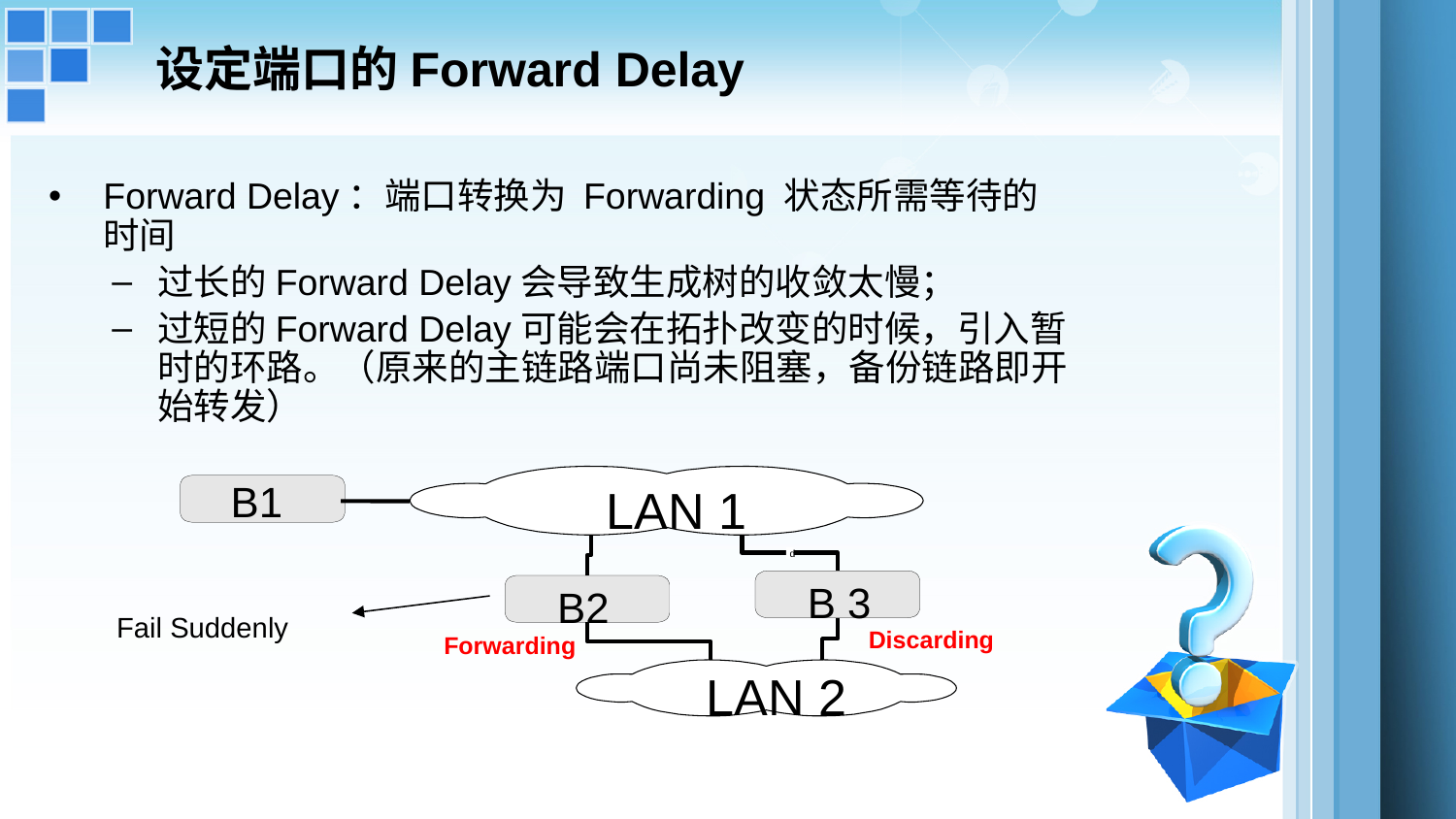

设定端口的Forward Delay
Forward Delay：端口转换为 Forwarding 状态所需等待的时间
过长的Forward Delay会导致生成树的收敛太慢；
过短的Forward Delay可能会在拓扑改变的时候，引入暂时的环路。（原来的主链路端口尚未阻塞，备份链路即开始转发）

B1
LAN 1

d

B 3
B2

Fail Suddenly

Discarding
Forwarding

LAN 2